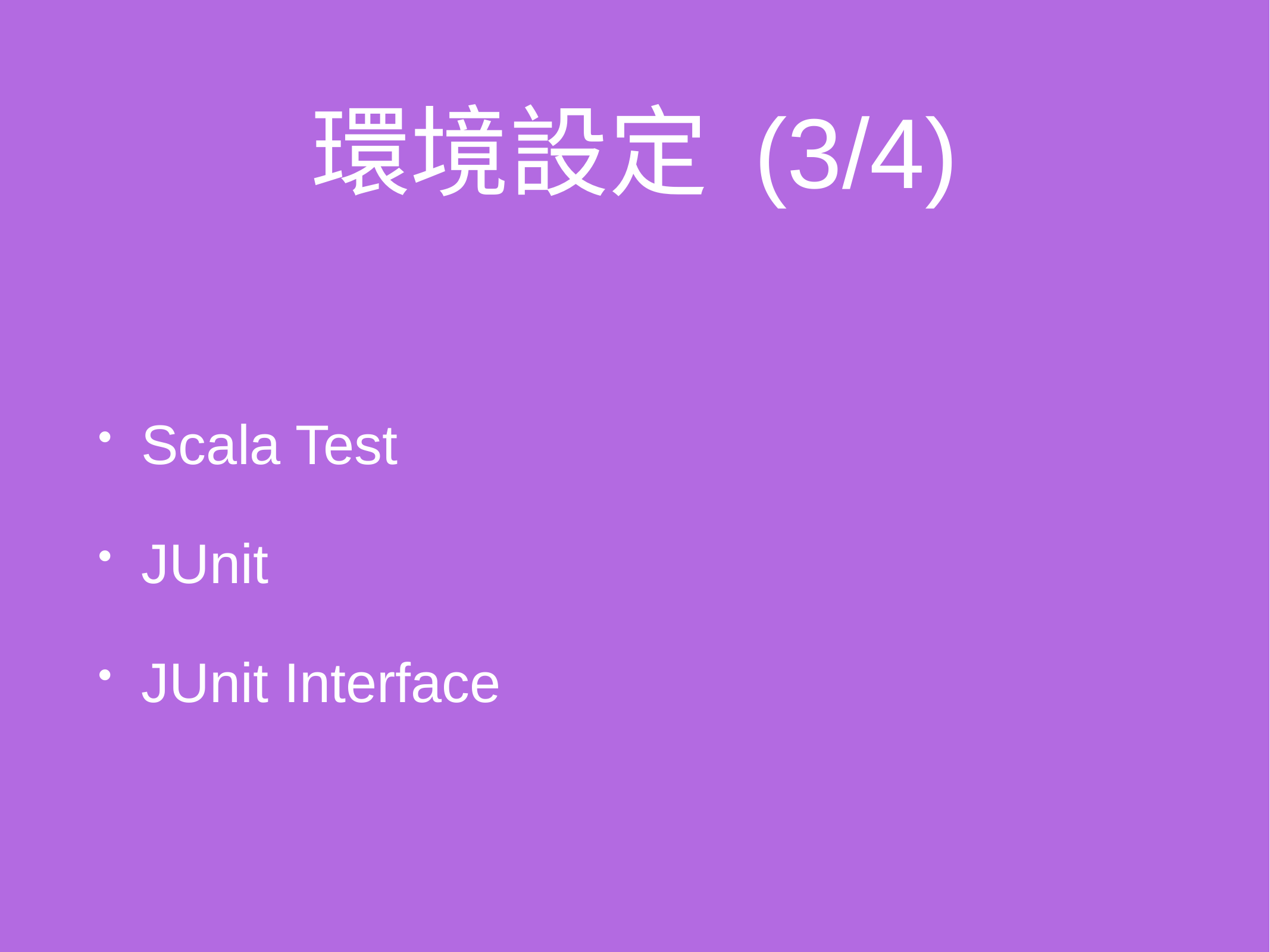

# 環境設定 (3/4)
Scala Test
JUnit
JUnit Interface